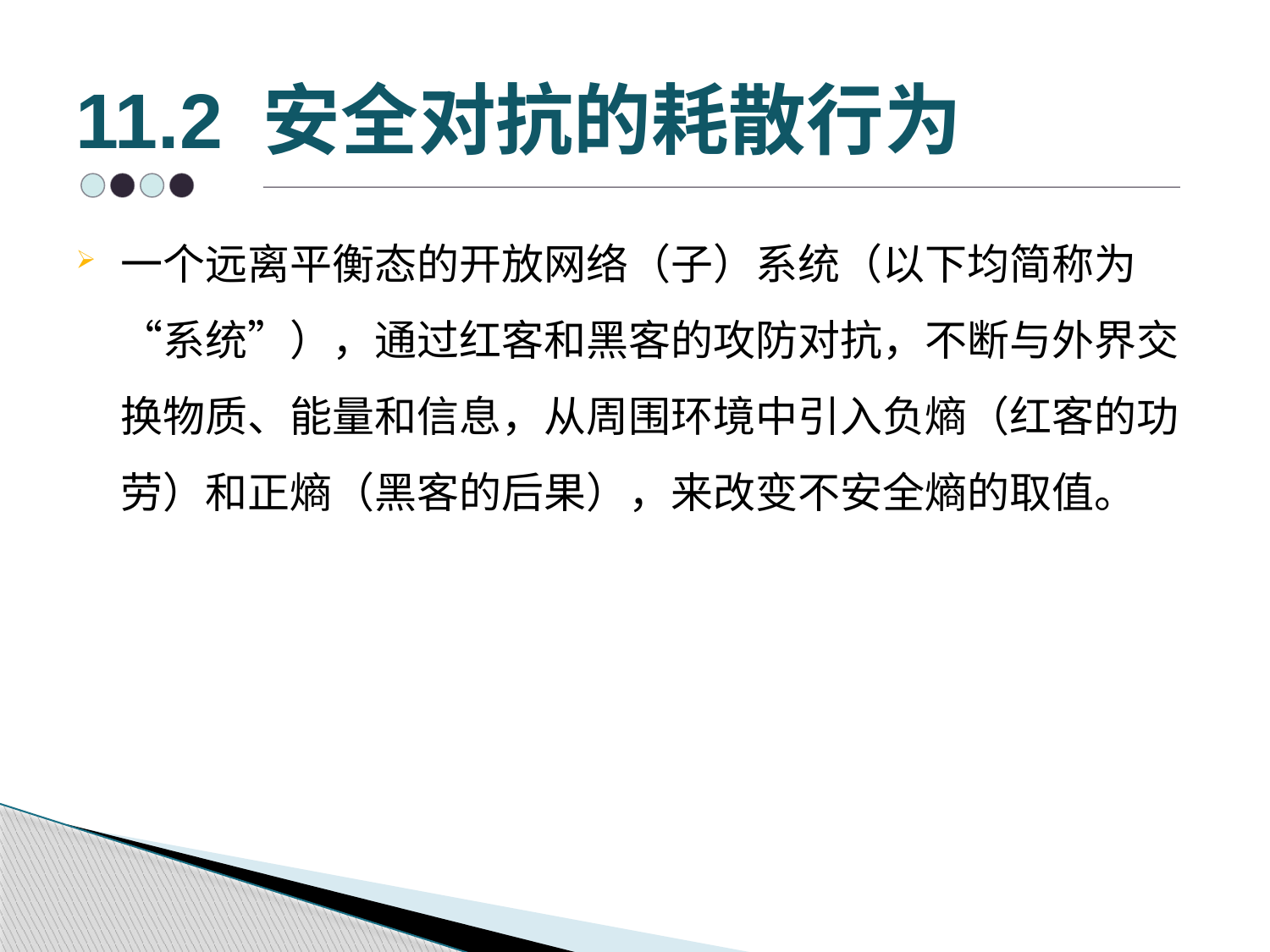

# 11.2 安全对抗的耗散行为

一个远离平衡态的开放网络（子）系统（以下均简称为“系统”），通过红客和黑客的攻防对抗，不断与外界交换物质、能量和信息，从周围环境中引入负熵（红客的功劳）和正熵（黑客的后果），来改变不安全熵的取值。